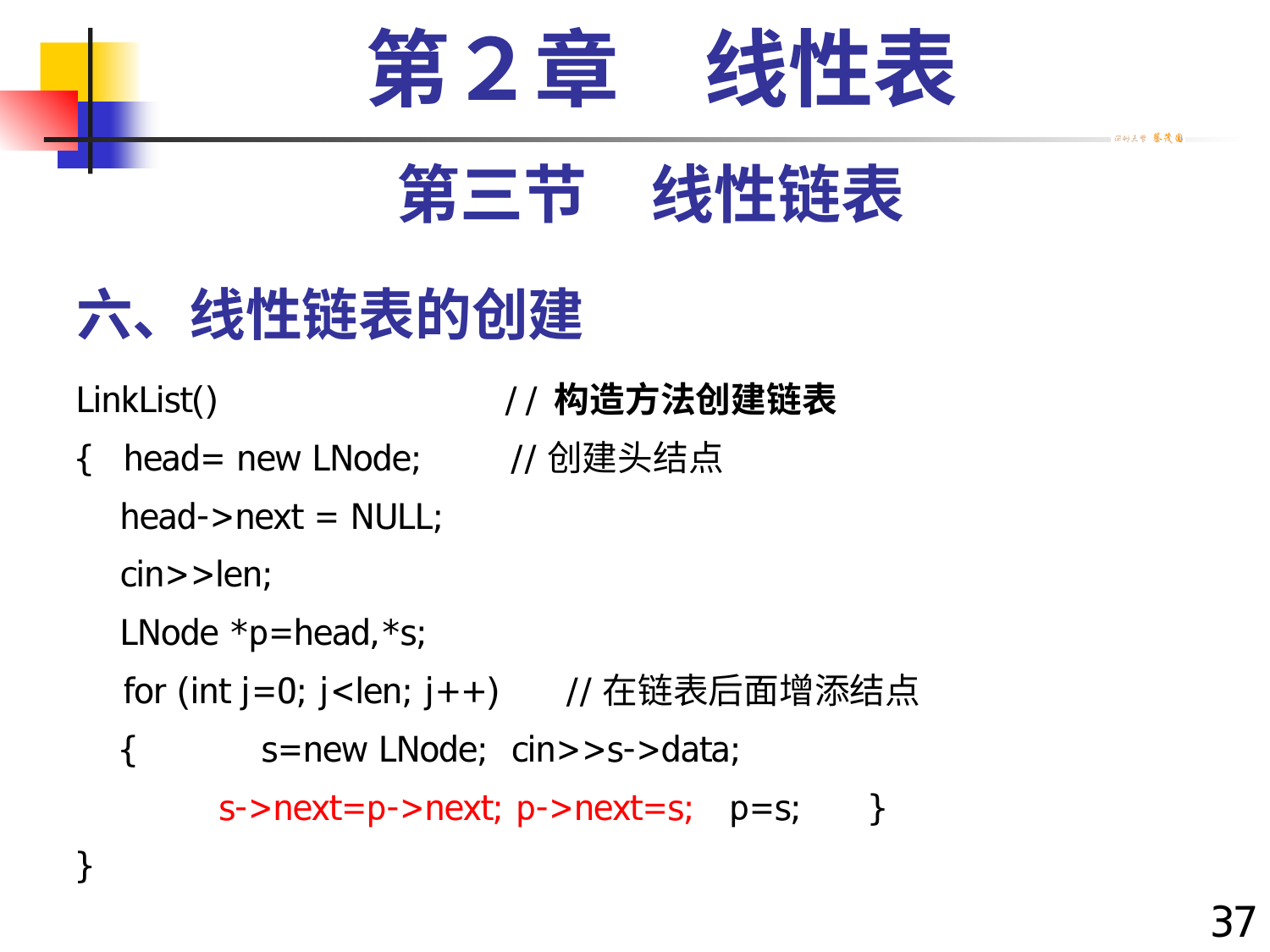

第２章　线性表
第三节　线性链表
# 六、线性链表的创建
LinkList()                          //构造方法创建链表
{	head= new LNode;        //创建头结点
    head->next = NULL;
    cin>>len;
    LNode *p=head,*s;
	for (int j=0; j<len; j++)      //在链表后面增添结点
    {	 s=new LNode;  cin>>s->data;
             s->next=p->next; p->next=s;   p=s;      }
}
37